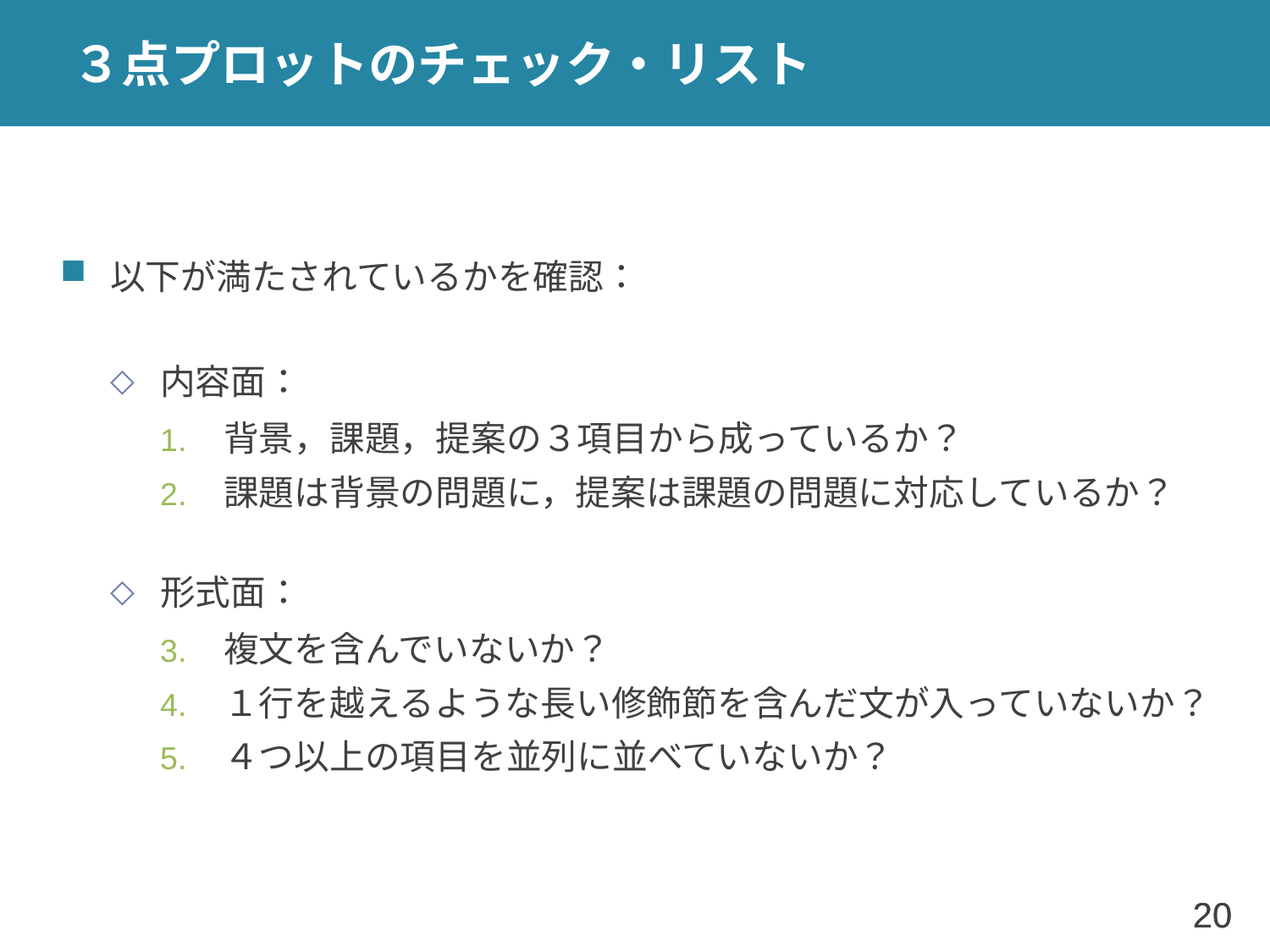

# ３点プロットのチェック・リスト
以下が満たされているかを確認：
内容面：
背景，課題，提案の３項目から成っているか？
課題は背景の問題に，提案は課題の問題に対応しているか？
形式面：
複文を含んでいないか？
１行を越えるような長い修飾節を含んだ文が入っていないか？
４つ以上の項目を並列に並べていないか？